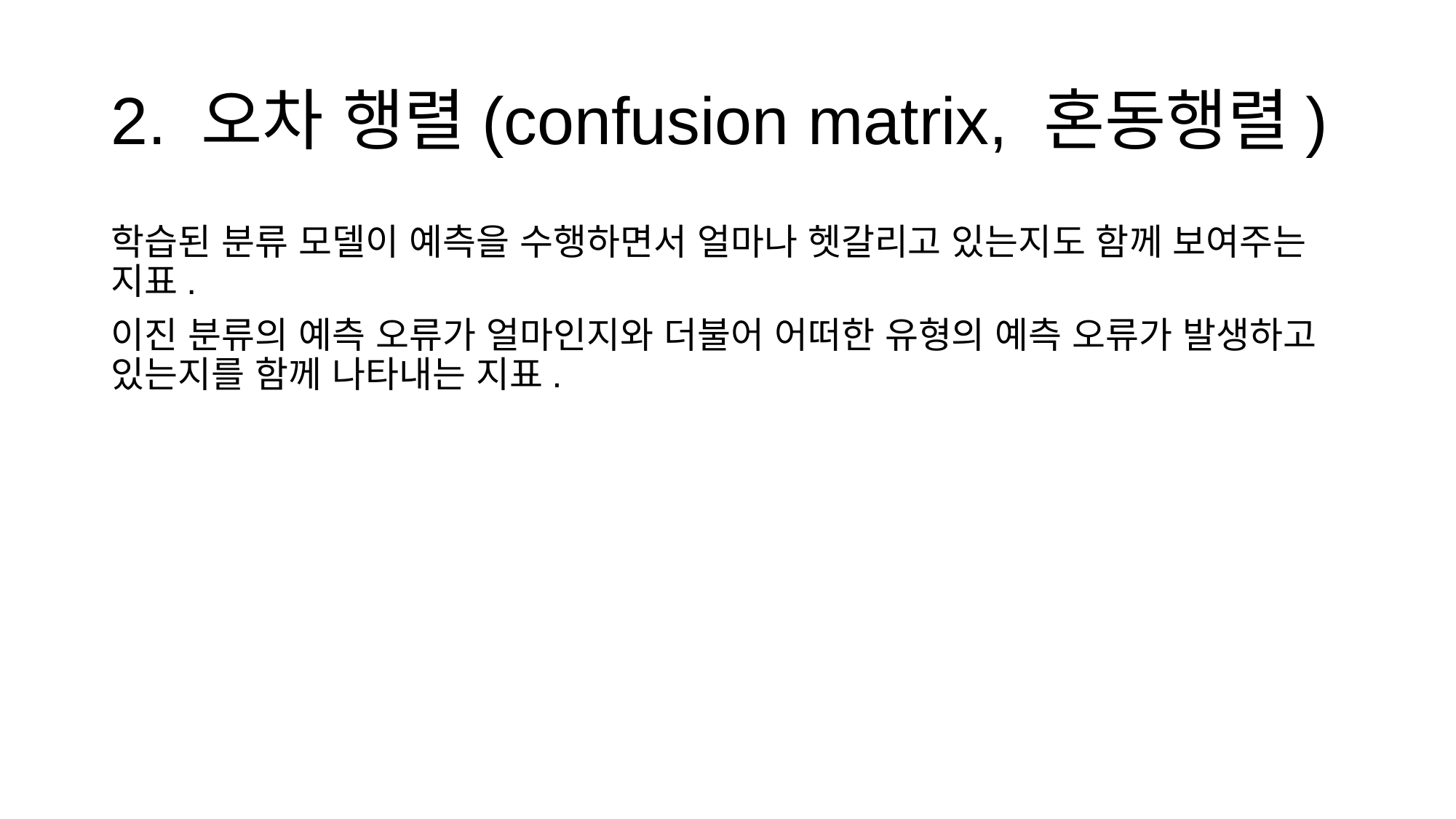

# 2. 오차 행렬(confusion matrix, 혼동행렬)
학습된 분류 모델이 예측을 수행하면서 얼마나 헷갈리고 있는지도 함께 보여주는 지표.
이진 분류의 예측 오류가 얼마인지와 더불어 어떠한 유형의 예측 오류가 발생하고 있는지를 함께 나타내는 지표.